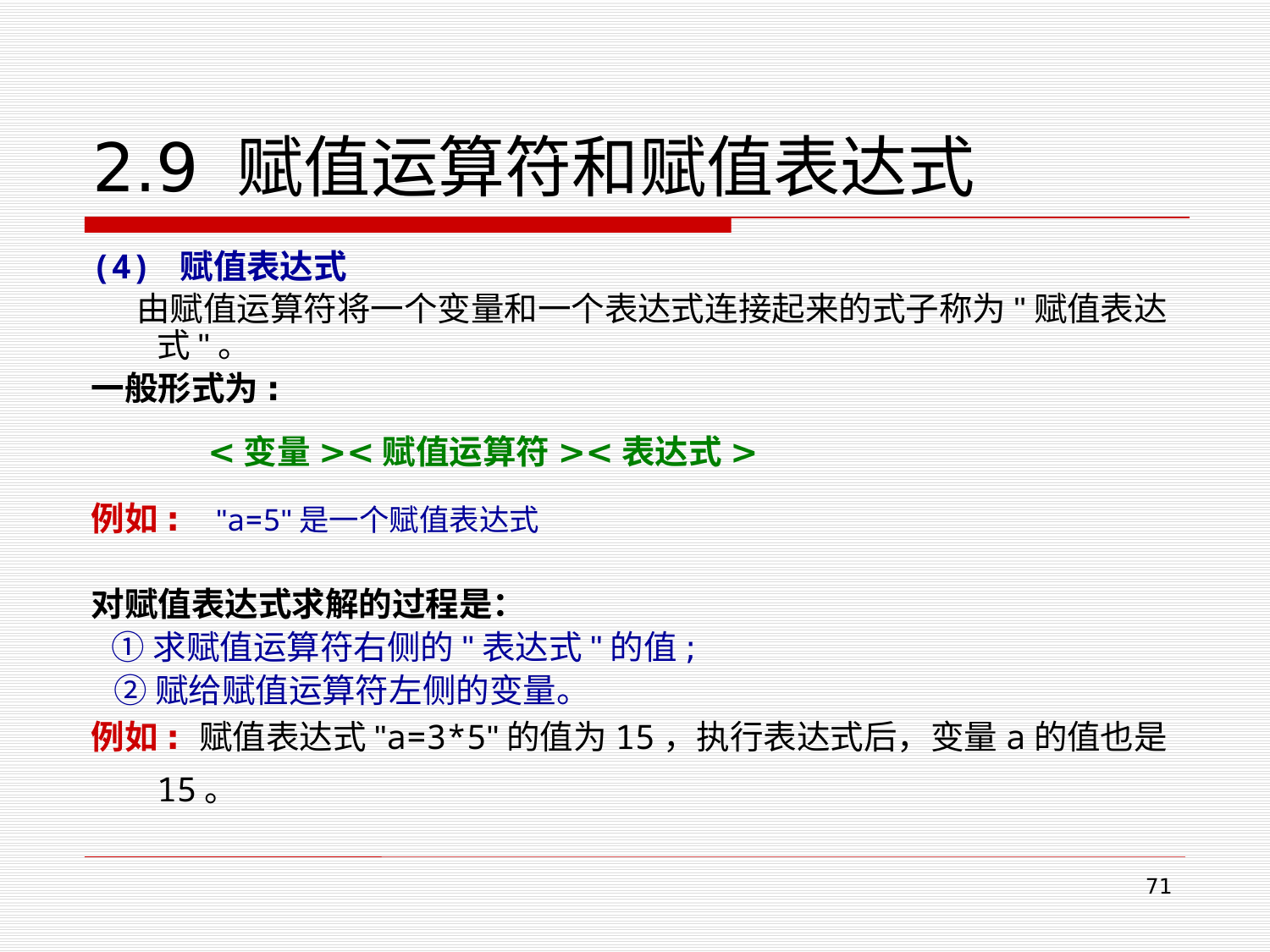

# 2.9 赋值运算符和赋值表达式
(4) 赋值表达式
     由赋值运算符将一个变量和一个表达式连接起来的式子称为"赋值表达式"。
一般形式为:
          <变量><赋值运算符><表达式>
例如:  "a=5"是一个赋值表达式

对赋值表达式求解的过程是：
   ①求赋值运算符右侧的"表达式"的值;
   ②赋给赋值运算符左侧的变量。
例如: 赋值表达式"a=3*5"的值为15，执行表达式后，变量a的值也是15。

71